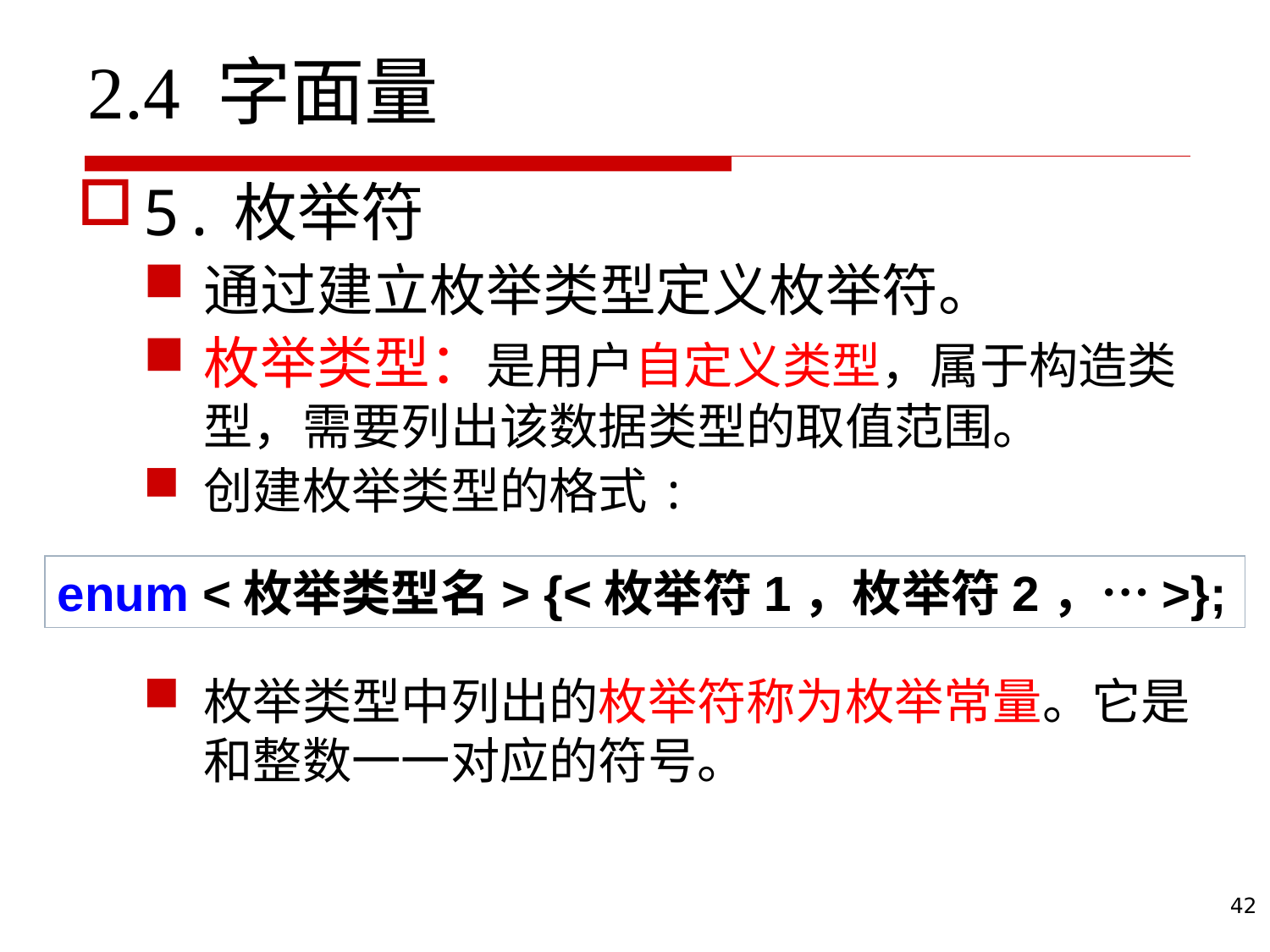

# 2.4 字面量
5.枚举符
通过建立枚举类型定义枚举符。
枚举类型：是用户自定义类型，属于构造类型，需要列出该数据类型的取值范围。
创建枚举类型的格式:

枚举类型中列出的枚举符称为枚举常量。它是和整数一一对应的符号。

enum <枚举类型名> {<枚举符1，枚举符2，…>};
42